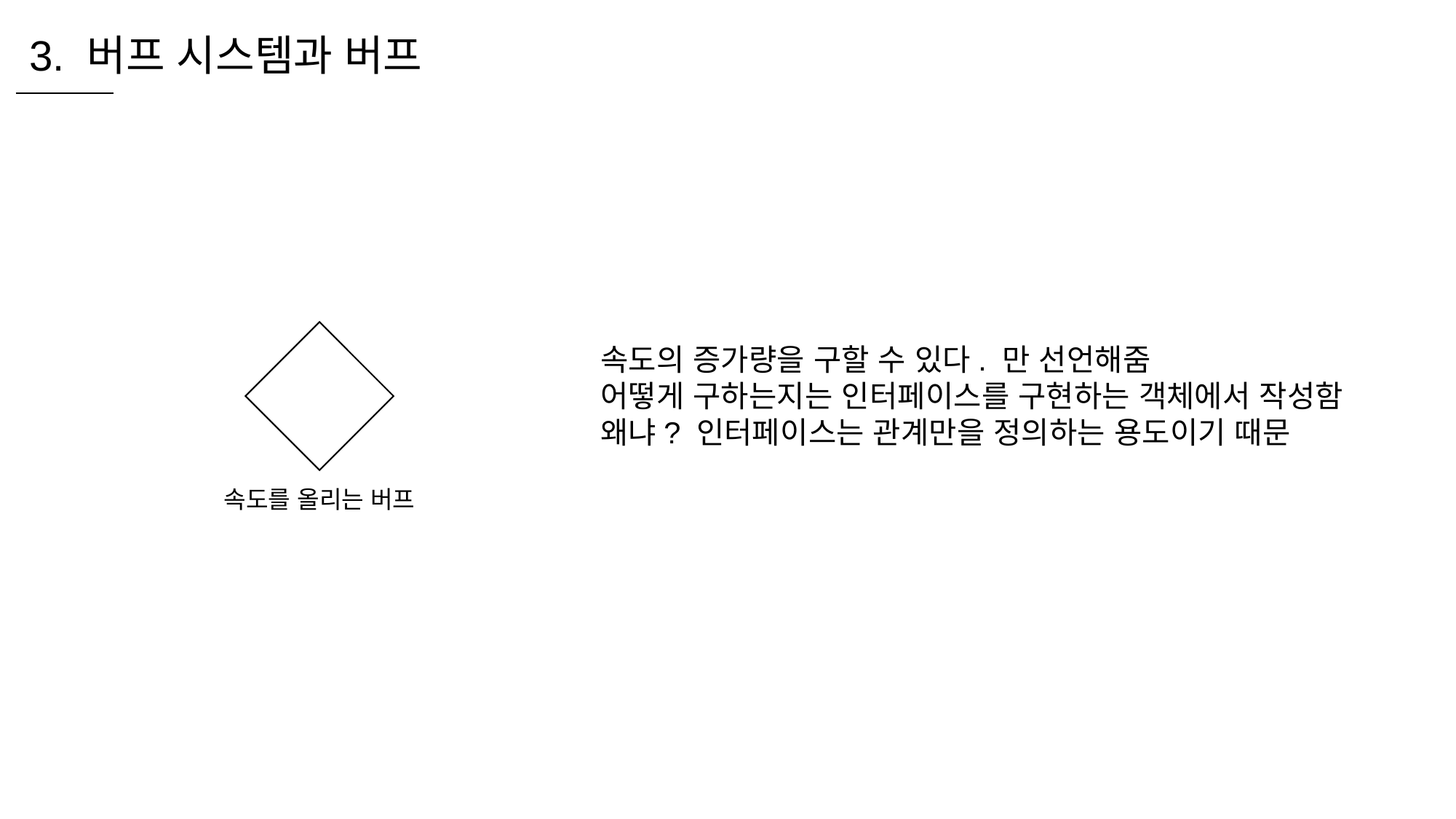

3. 버프 시스템과 버프
속도의 증가량을 구할 수 있다. 만 선언해줌
어떻게 구하는지는 인터페이스를 구현하는 객체에서 작성함
왜냐? 인터페이스는 관계만을 정의하는 용도이기 때문

속도를 올리는 버프